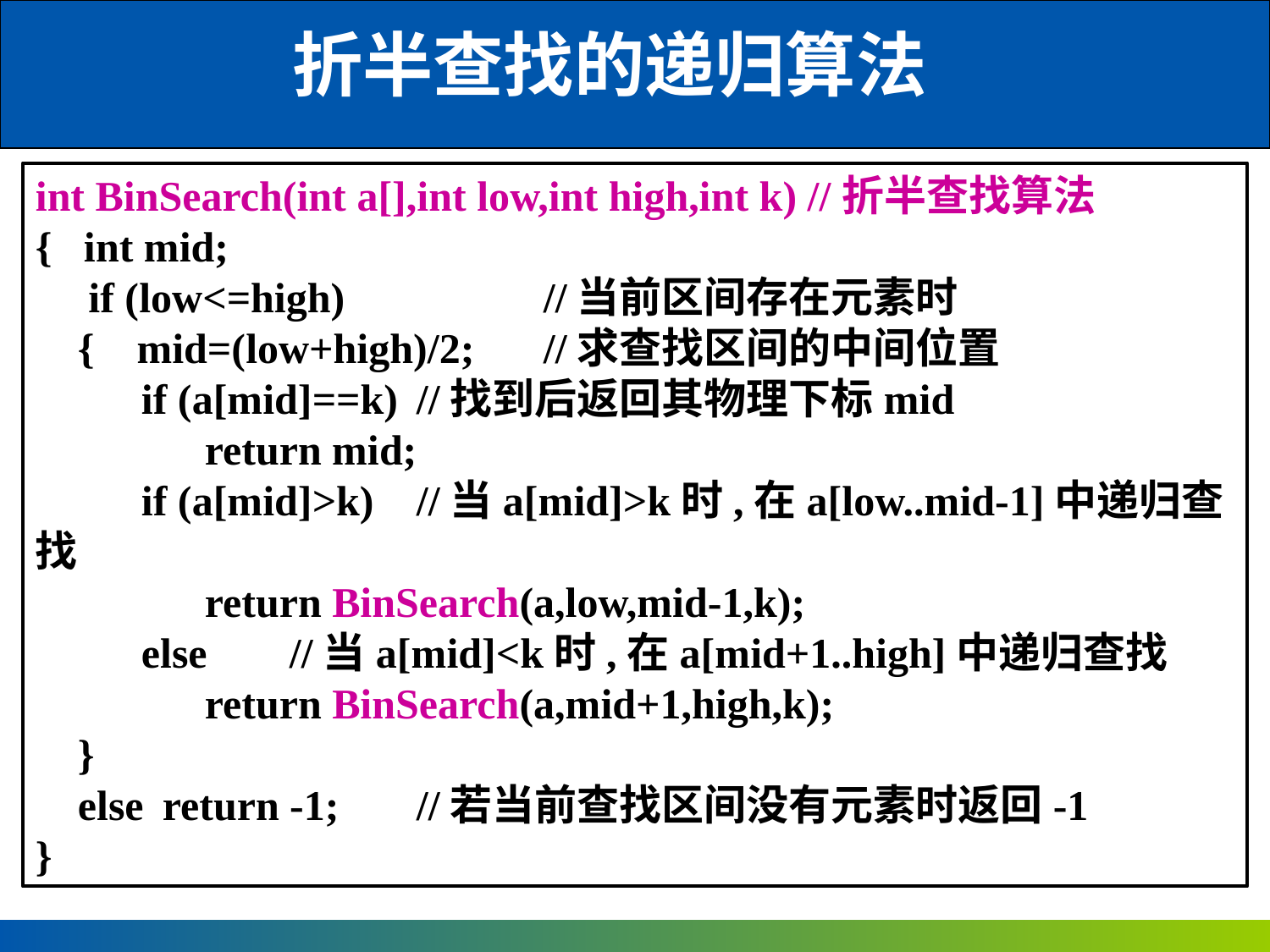

折半查找的递归算法
int BinSearch(int a[],int low,int high,int k) //折半查找算法
{   int mid;
     if (low<=high)		//当前区间存在元素时
    {    mid=(low+high)/2;	//求查找区间的中间位置
          if (a[mid]==k)	//找到后返回其物理下标mid
	    return mid;
          if (a[mid]>k)	//当a[mid]>k时,在a[low..mid-1]中递归查找
	    return BinSearch(a,low,mid-1,k);
          else	//当a[mid]<k时,在a[mid+1..high]中递归查找
	    return BinSearch(a,mid+1,high,k);
    }
    else	return -1;	//若当前查找区间没有元素时返回-1
}